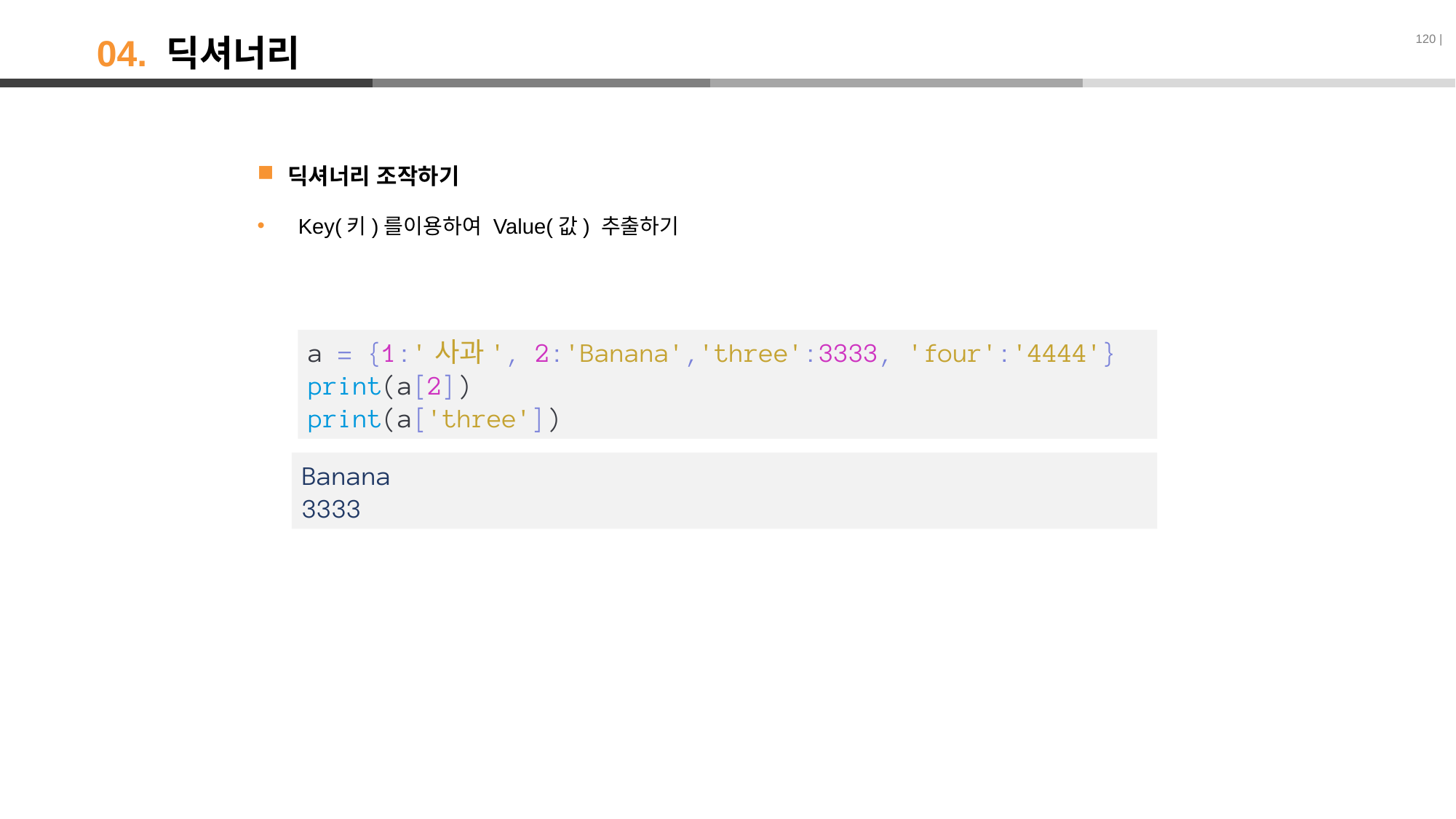

120 |
# 04. 딕셔너리
딕셔너리 조작하기
Key(키)를이용하여 Value(값) 추출하기
a = {1:'사과', 2:'Banana','three':3333, 'four':'4444'}
print(a[2])
print(a['three'])
Banana
3333